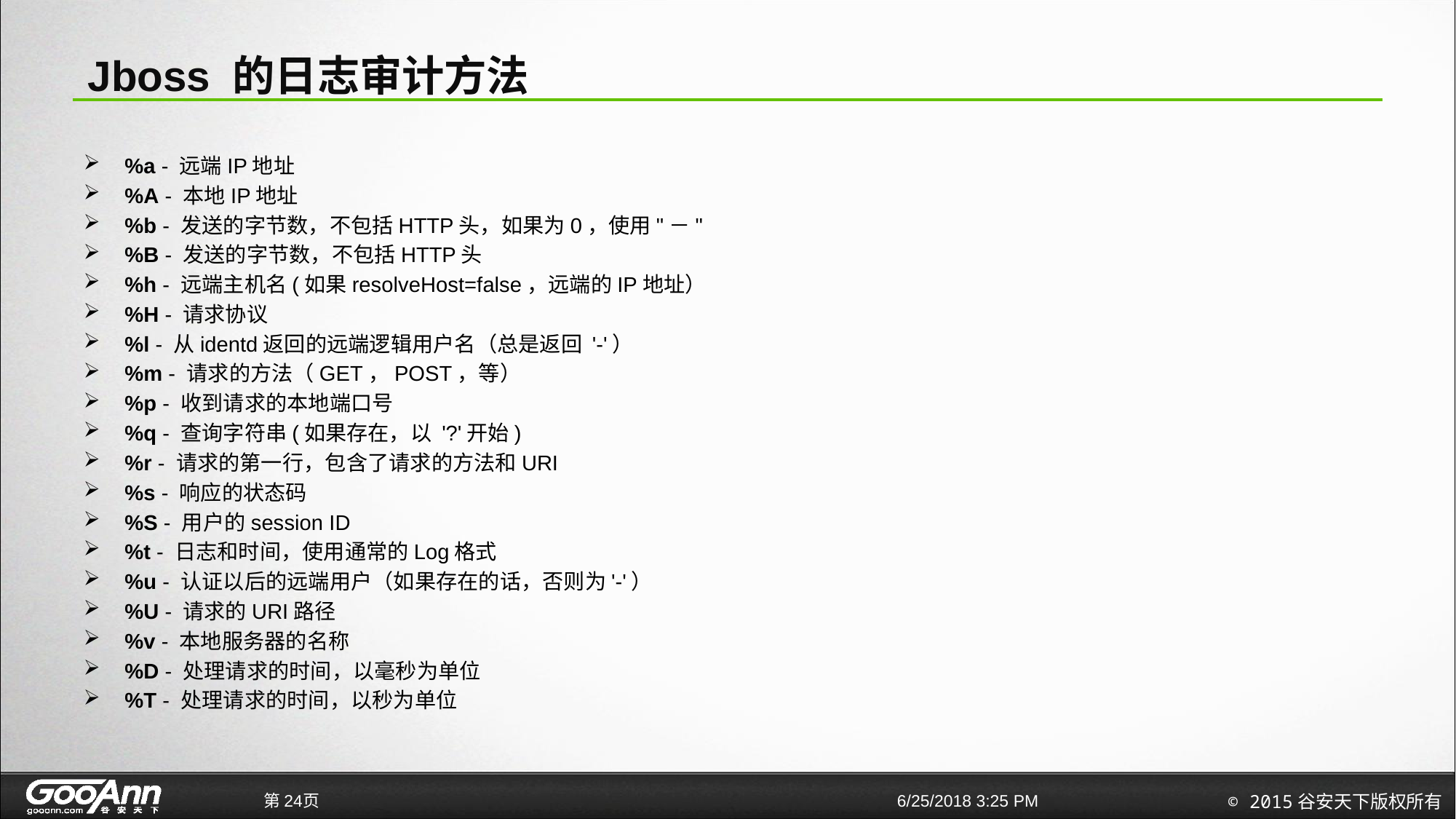

# Jboss 的日志审计方法

%a - 远端IP地址
%A - 本地IP地址
%b - 发送的字节数，不包括HTTP头，如果为0，使用"－"
%B - 发送的字节数，不包括HTTP头
%h - 远端主机名(如果resolveHost=false，远端的IP地址）
%H - 请求协议
%l - 从identd返回的远端逻辑用户名（总是返回 '-'）
%m - 请求的方法（GET，POST，等）
%p - 收到请求的本地端口号
%q - 查询字符串(如果存在，以 '?'开始)
%r - 请求的第一行，包含了请求的方法和URI
%s - 响应的状态码
%S - 用户的session ID
%t - 日志和时间，使用通常的Log格式
%u - 认证以后的远端用户（如果存在的话，否则为'-'）
%U - 请求的URI路径
%v - 本地服务器的名称
%D - 处理请求的时间，以毫秒为单位
%T - 处理请求的时间，以秒为单位